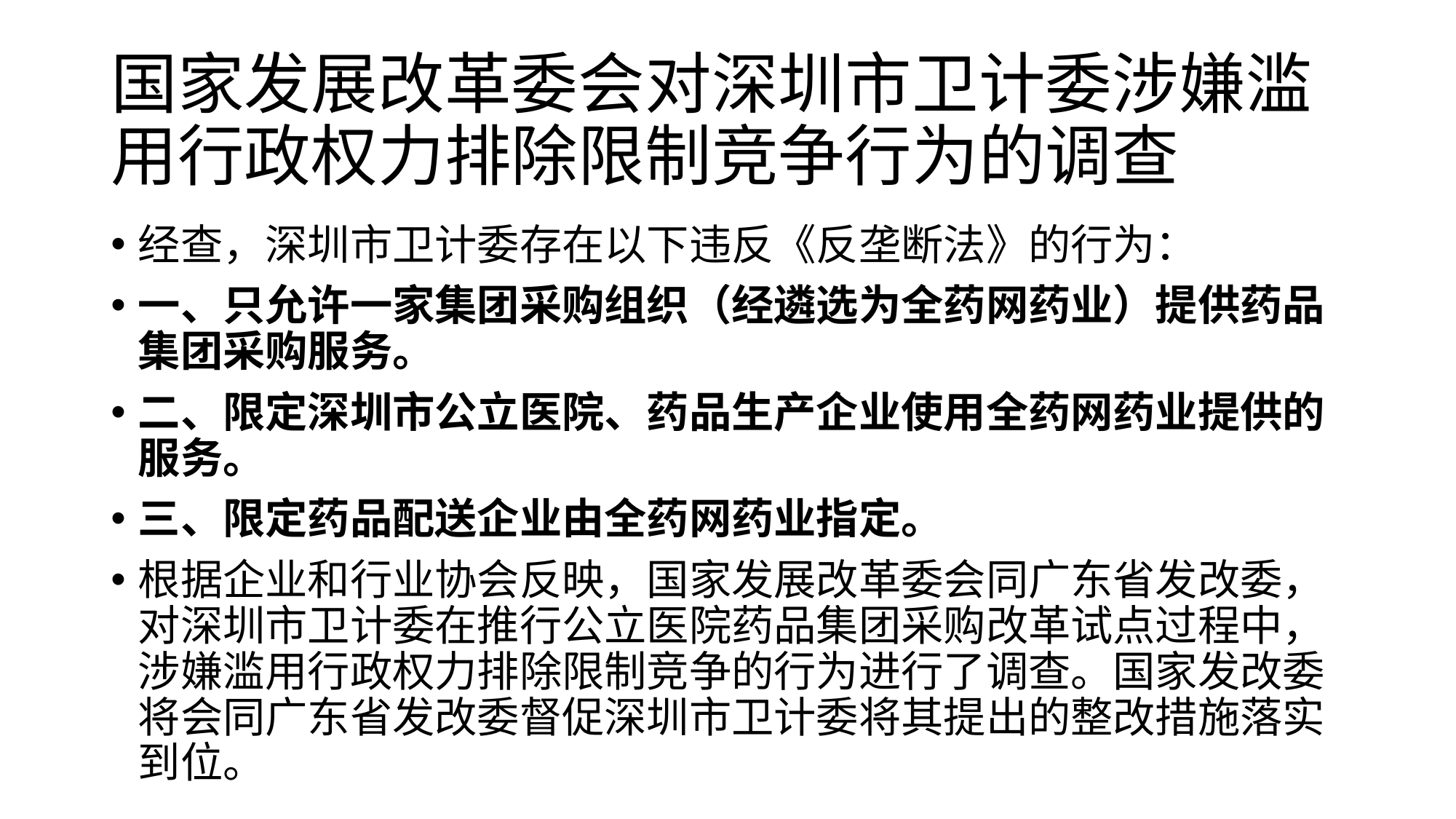

# 国家发展改革委会对深圳市卫计委涉嫌滥用行政权力排除限制竞争行为的调查
经查，深圳市卫计委存在以下违反《反垄断法》的行为：
一、只允许一家集团采购组织（经遴选为全药网药业）提供药品集团采购服务。
二、限定深圳市公立医院、药品生产企业使用全药网药业提供的服务。
三、限定药品配送企业由全药网药业指定。
根据企业和行业协会反映，国家发展改革委会同广东省发改委，对深圳市卫计委在推行公立医院药品集团采购改革试点过程中，涉嫌滥用行政权力排除限制竞争的行为进行了调查。国家发改委将会同广东省发改委督促深圳市卫计委将其提出的整改措施落实到位。